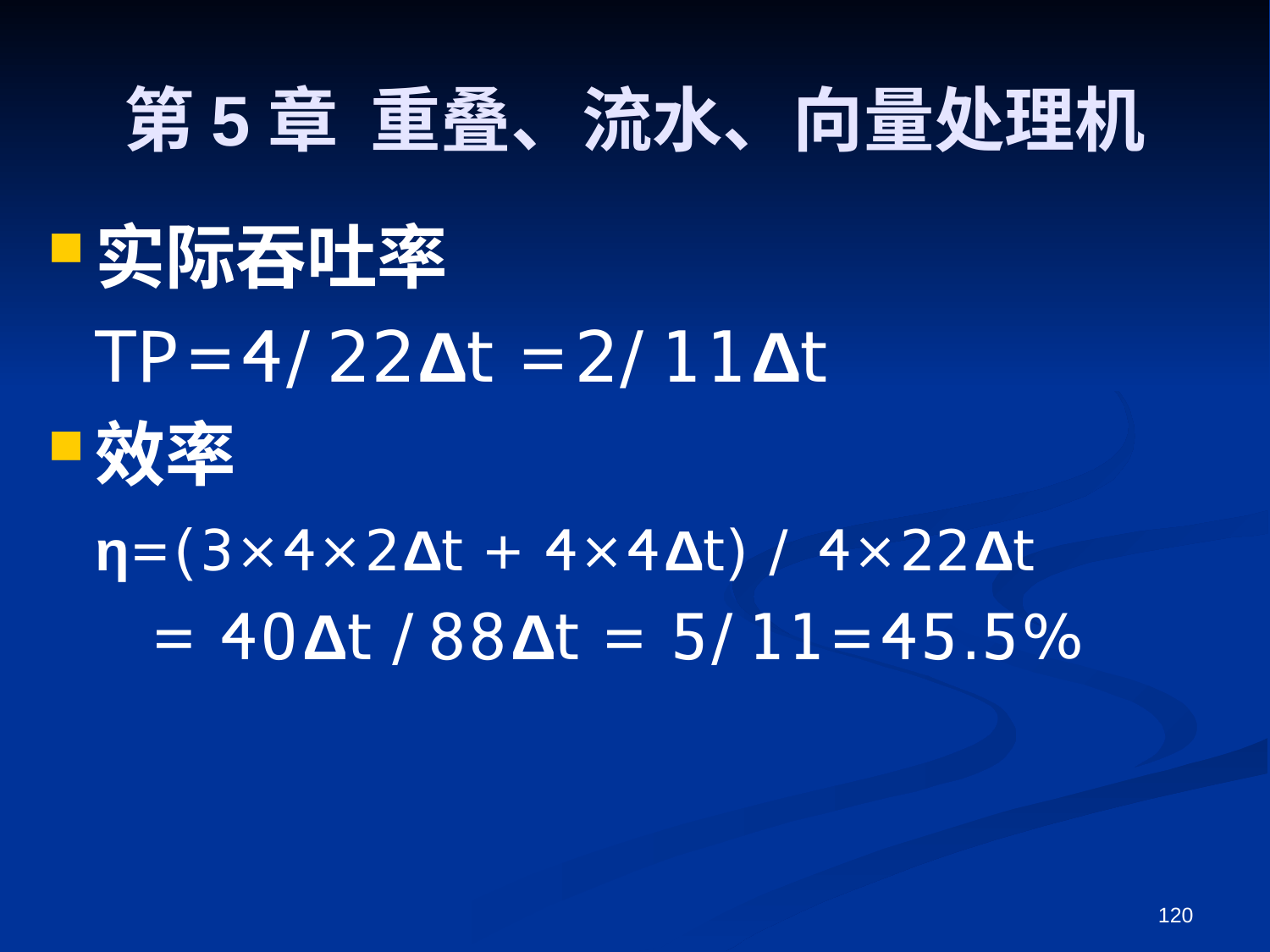

# 第5章  重叠、流水、向量处理机
实际吞吐率
	TP=4/22Δt =2/11Δt
效率
	η=(3×4×2Δt + 4×4Δt) / 4×22Δt
	   = 40Δt /88Δt = 5/11=45.5%
120